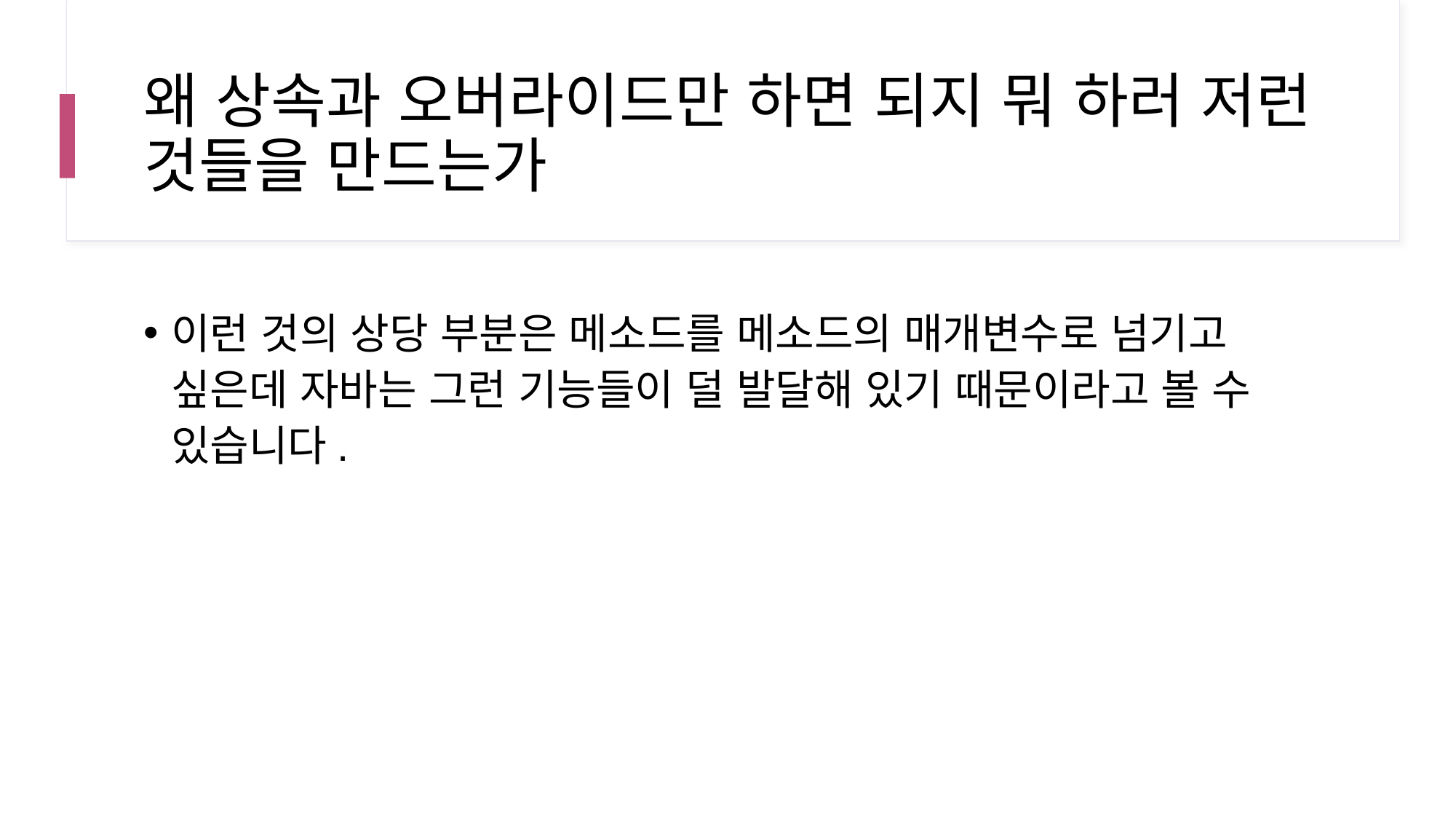

# 왜 상속과 오버라이드만 하면 되지 뭐 하러 저런 것들을 만드는가
이런 것의 상당 부분은 메소드를 메소드의 매개변수로 넘기고 싶은데 자바는 그런 기능들이 덜 발달해 있기 때문이라고 볼 수 있습니다.